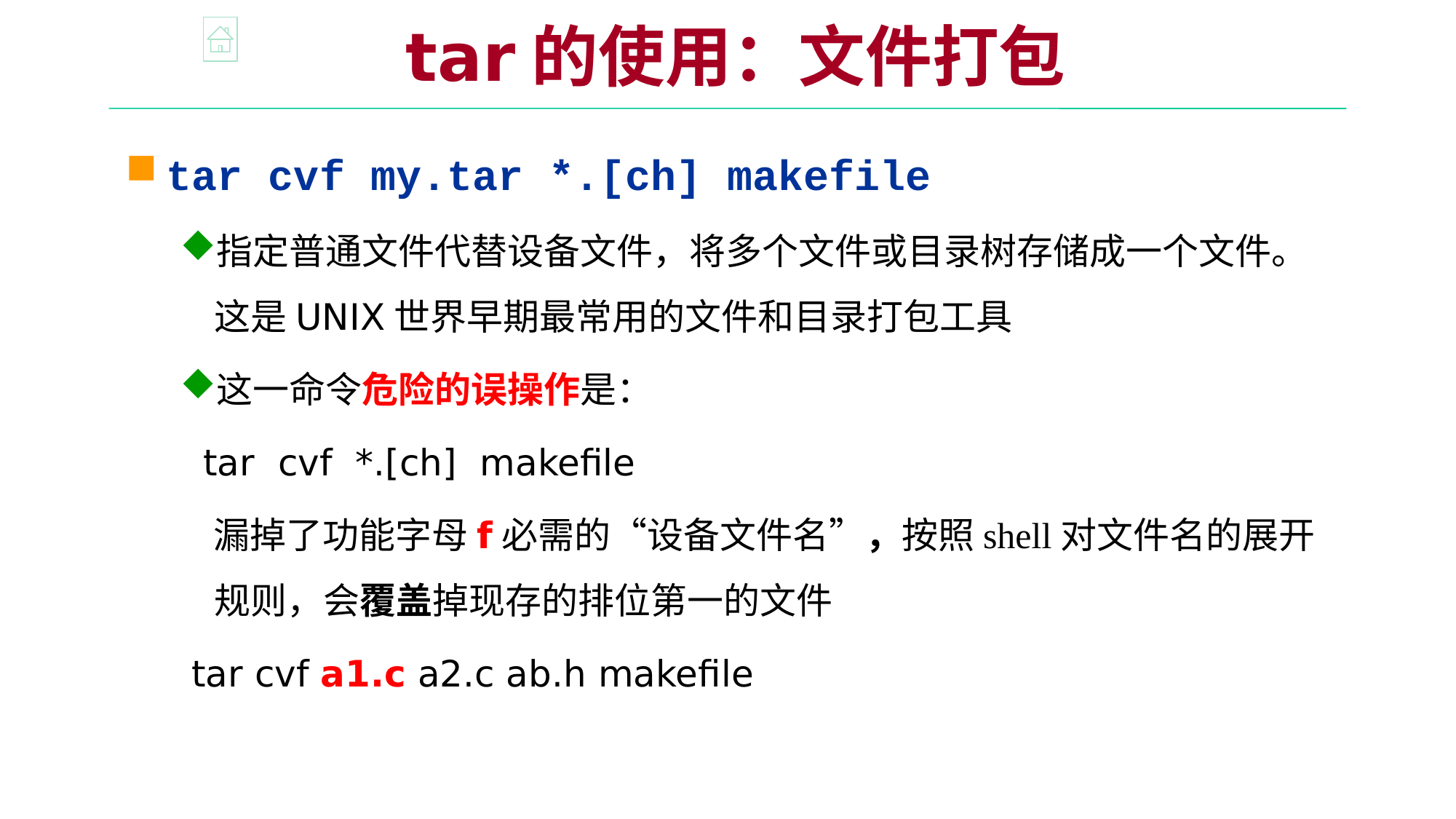

tar的使用：文件打包

tar cvf my.tar *.[ch] makefile
指定普通文件代替设备文件，将多个文件或目录树存储成一个文件。这是UNIX世界早期最常用的文件和目录打包工具
这一命令危险的误操作是：
  tar  cvf  *.[ch]  makefile
   漏掉了功能字母f必需的“设备文件名”，按照shell对文件名的展开规则，会覆盖掉现存的排位第一的文件
 tar cvf a1.c a2.c ab.h makefile